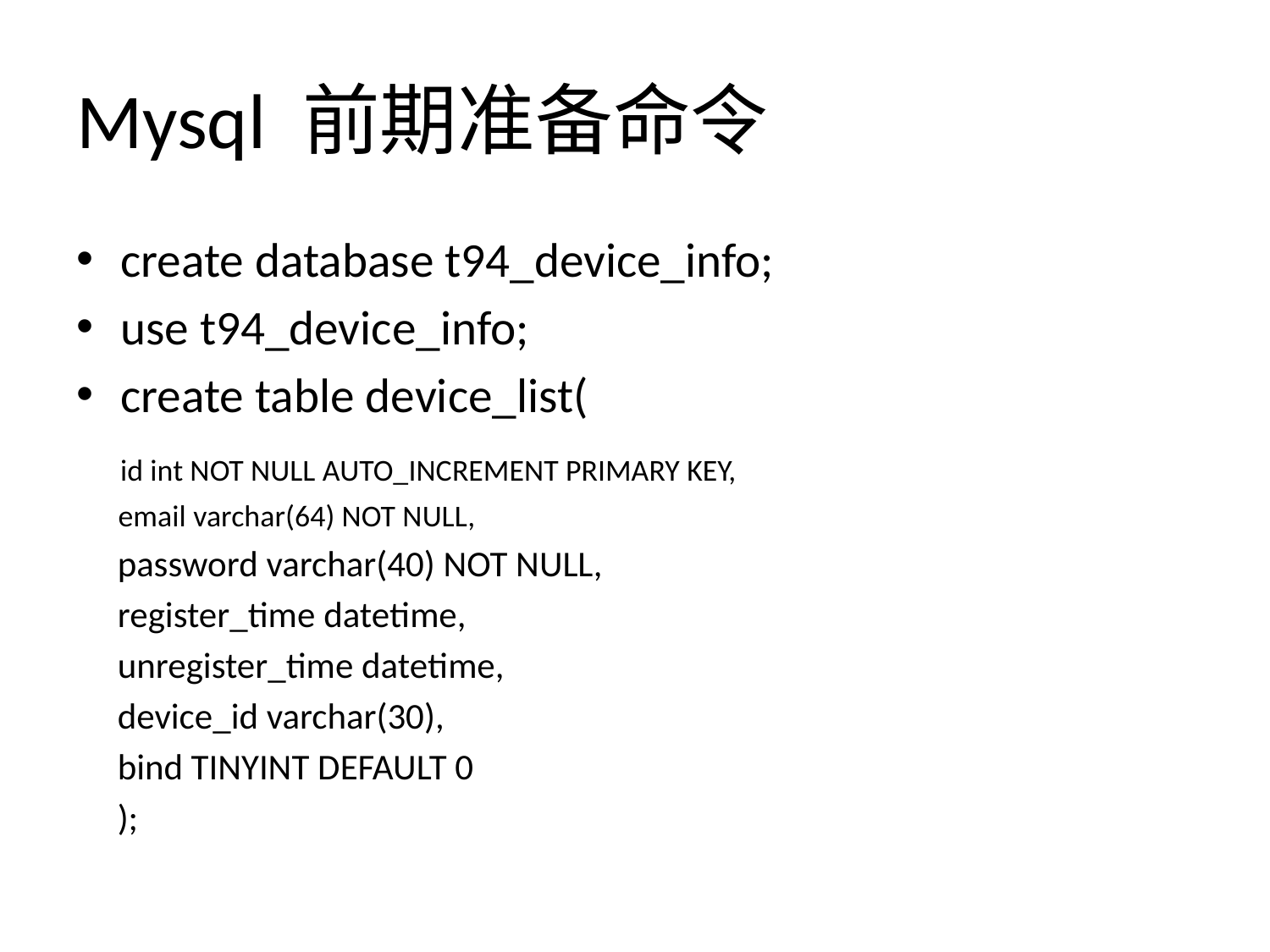

# Mysql 前期准备命令
create database t94_device_info;
use t94_device_info;
create table device_list(
    id int NOT NULL AUTO_INCREMENT PRIMARY KEY,
      email varchar(64) NOT NULL,
     password varchar(40) NOT NULL,
     register_time datetime,
     unregister_time datetime,
     device_id varchar(30),
     bind TINYINT DEFAULT 0
     );